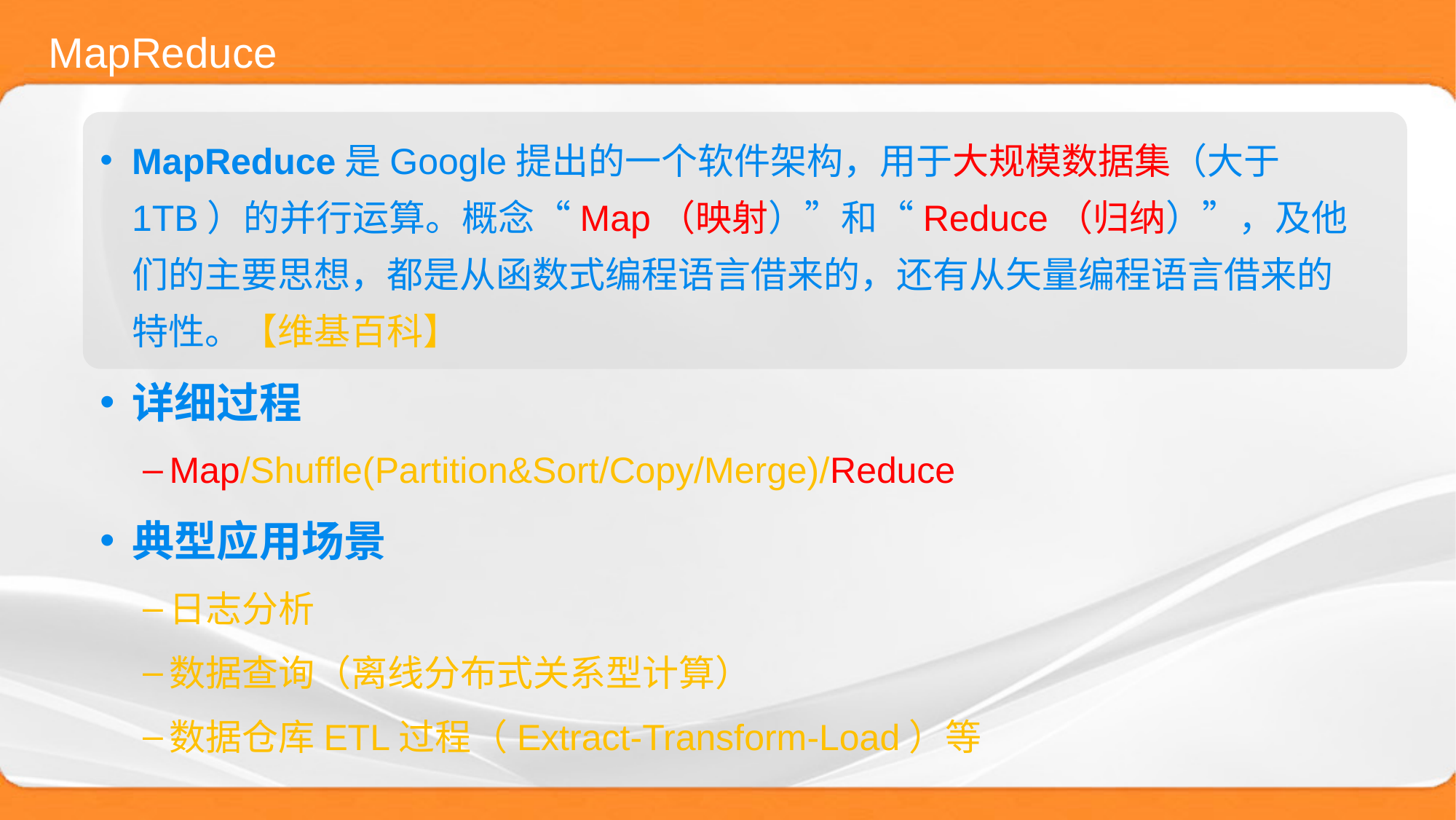

# MapReduce

MapReduce是Google提出的一个软件架构，用于大规模数据集（大于1TB）的并行运算。概念“Map（映射）”和“Reduce（归纳）”，及他们的主要思想，都是从函数式编程语言借来的，还有从矢量编程语言借来的特性。【维基百科】
详细过程
Map/Shuffle(Partition&Sort/Copy/Merge)/Reduce
典型应用场景
日志分析
数据查询（离线分布式关系型计算）
数据仓库ETL过程（Extract-Transform-Load）等